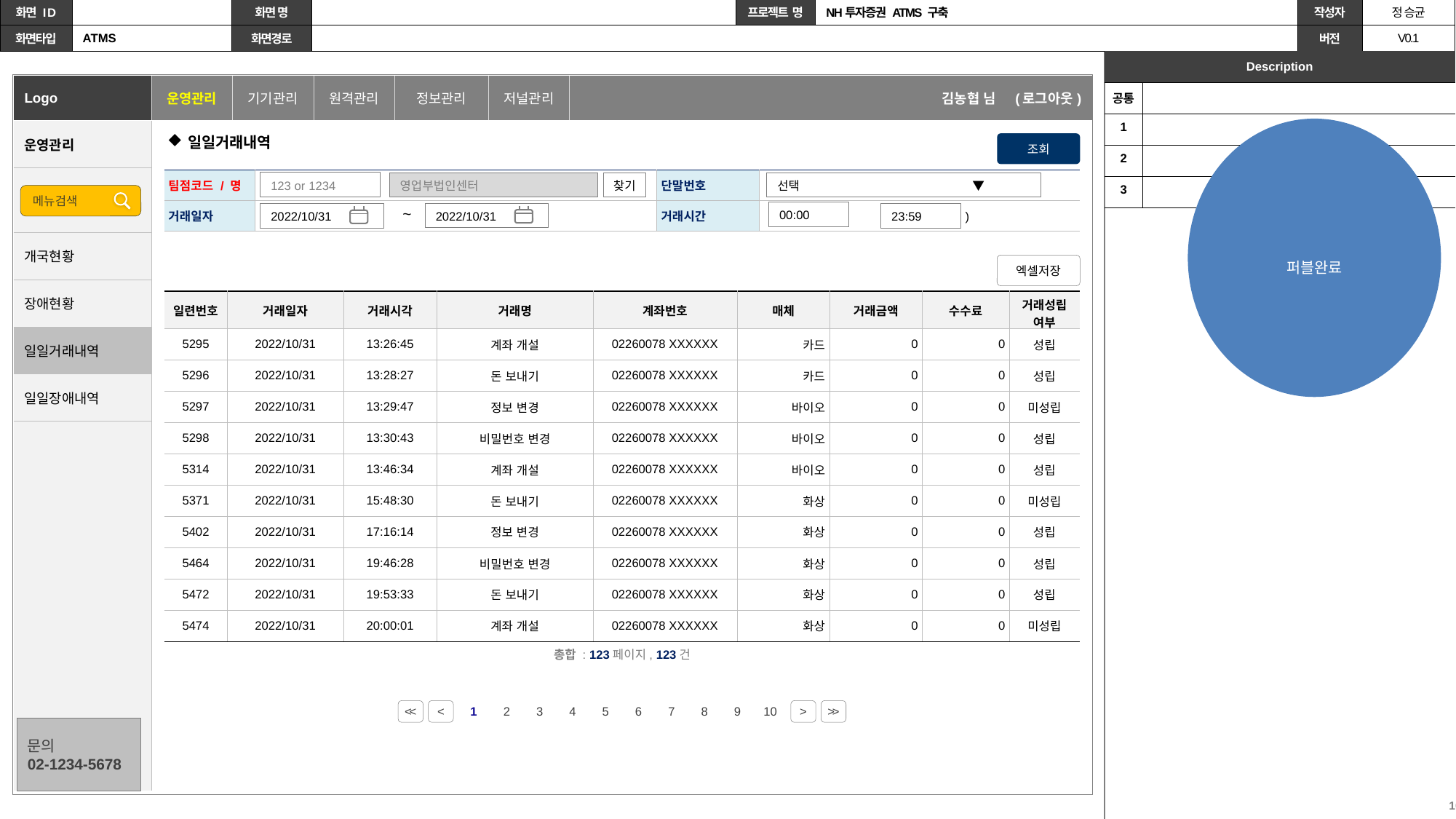

| Description |  |
| --- | --- |
| 공통 |  |
| 1 |  |
| 2 |  |
| 3 |  |
| Logo | 운영관리 | 기기관리 | 원격관리 | 정보관리 | 저널관리 |  | 김농협 님 (로그아웃) |
| --- | --- | --- | --- | --- | --- | --- | --- |

퍼블완료
| 운영관리 |  |
| --- | --- |
|  |  |
|  |  |
| 개국현황 |  |
| 장애현황 |  |
| 일일거래내역 |  |
| 일일장애내역 |  |
|  |  |
일일거래내역
조회
| 팀점코드 / 명 |  | 단말번호 |  |
| --- | --- | --- | --- |
| 거래일자 |  | 거래시간 | ~ (시:분) |
123 or 1234
선택                                                  ▼
영업부법인센터
찾기
메뉴검색

~
00:00
2022/10/31
23:59
2022/10/31

엑셀저장
| 일련번호 | 거래일자 | 거래시각 | 거래명 | 계좌번호 | 매체 | 거래금액 | 수수료 | 거래성립 여부 |
| --- | --- | --- | --- | --- | --- | --- | --- | --- |
| 5295 | 2022/10/31 | 13:26:45 | 계좌 개설 | 02260078 XXXXXX | 카드 | 0 | 0 | 성립 |
| 5296 | 2022/10/31 | 13:28:27 | 돈 보내기 | 02260078 XXXXXX | 카드 | 0 | 0 | 성립 |
| 5297 | 2022/10/31 | 13:29:47 | 정보 변경 | 02260078 XXXXXX | 바이오 | 0 | 0 | 미성립 |
| 5298 | 2022/10/31 | 13:30:43 | 비밀번호 변경 | 02260078 XXXXXX | 바이오 | 0 | 0 | 성립 |
| 5314 | 2022/10/31 | 13:46:34 | 계좌 개설 | 02260078 XXXXXX | 바이오 | 0 | 0 | 성립 |
| 5371 | 2022/10/31 | 15:48:30 | 돈 보내기 | 02260078 XXXXXX | 화상 | 0 | 0 | 미성립 |
| 5402 | 2022/10/31 | 17:16:14 | 정보 변경 | 02260078 XXXXXX | 화상 | 0 | 0 | 성립 |
| 5464 | 2022/10/31 | 19:46:28 | 비밀번호 변경 | 02260078 XXXXXX | 화상 | 0 | 0 | 성립 |
| 5472 | 2022/10/31 | 19:53:33 | 돈 보내기 | 02260078 XXXXXX | 화상 | 0 | 0 | 성립 |
| 5474 | 2022/10/31 | 20:00:01 | 계좌 개설 | 02260078 XXXXXX | 화상 | 0 | 0 | 미성립 |
총합 : 123페이지, 123건
<<
<
1
2
3
4
5
6
7
8
9
10
>
>>
문의
02-1234-5678